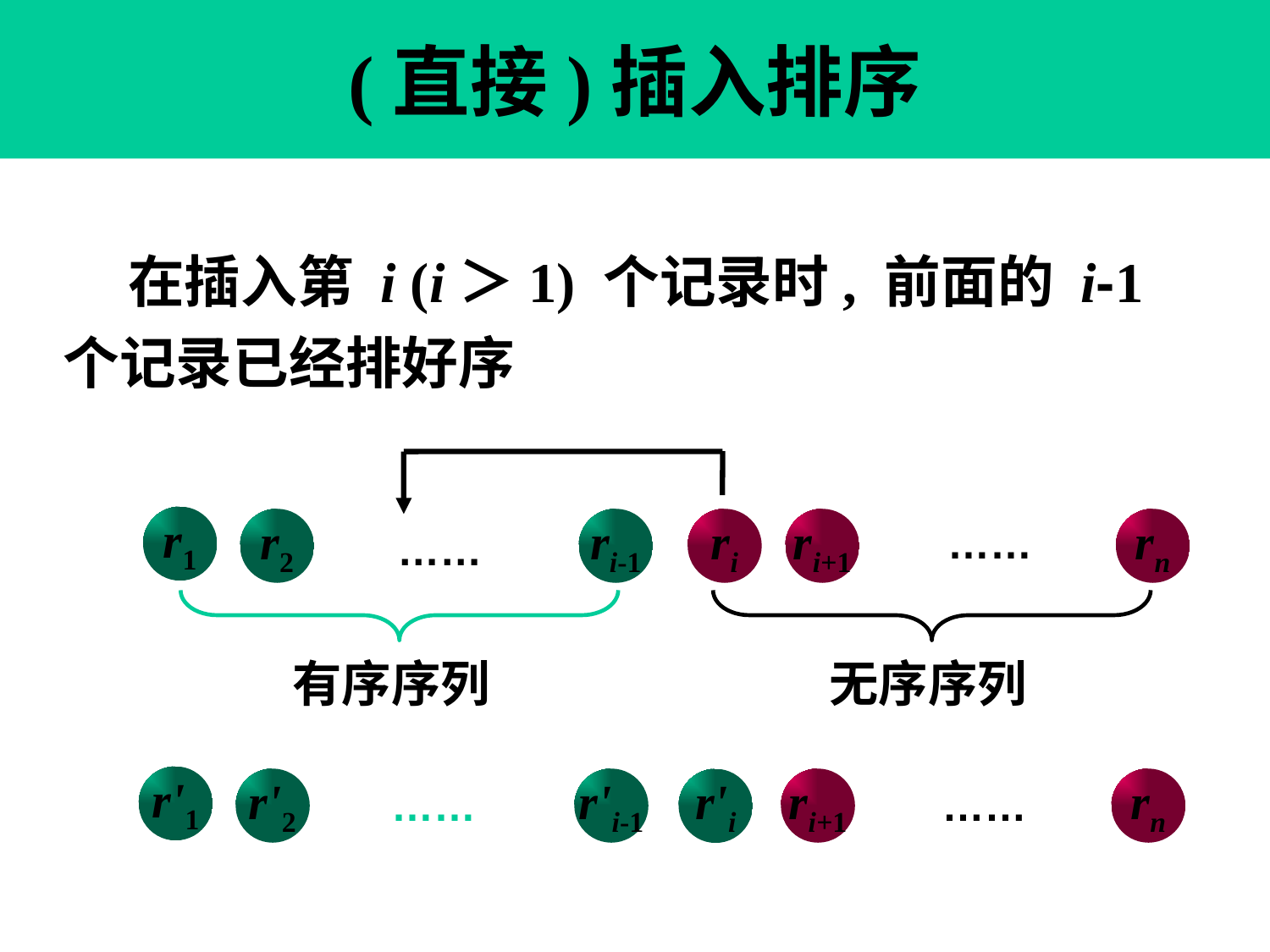

第 33 页
# (直接)插入排序
    在插入第 i (i＞1) 个记录时, 前面的 i-1个记录已经排好序

r1
r2
ri-1
ri
ri+1
rn
……
……

有序序列

无序序列
r'1
r'2
r'i-1
r'i
……
ri+1
rn
……